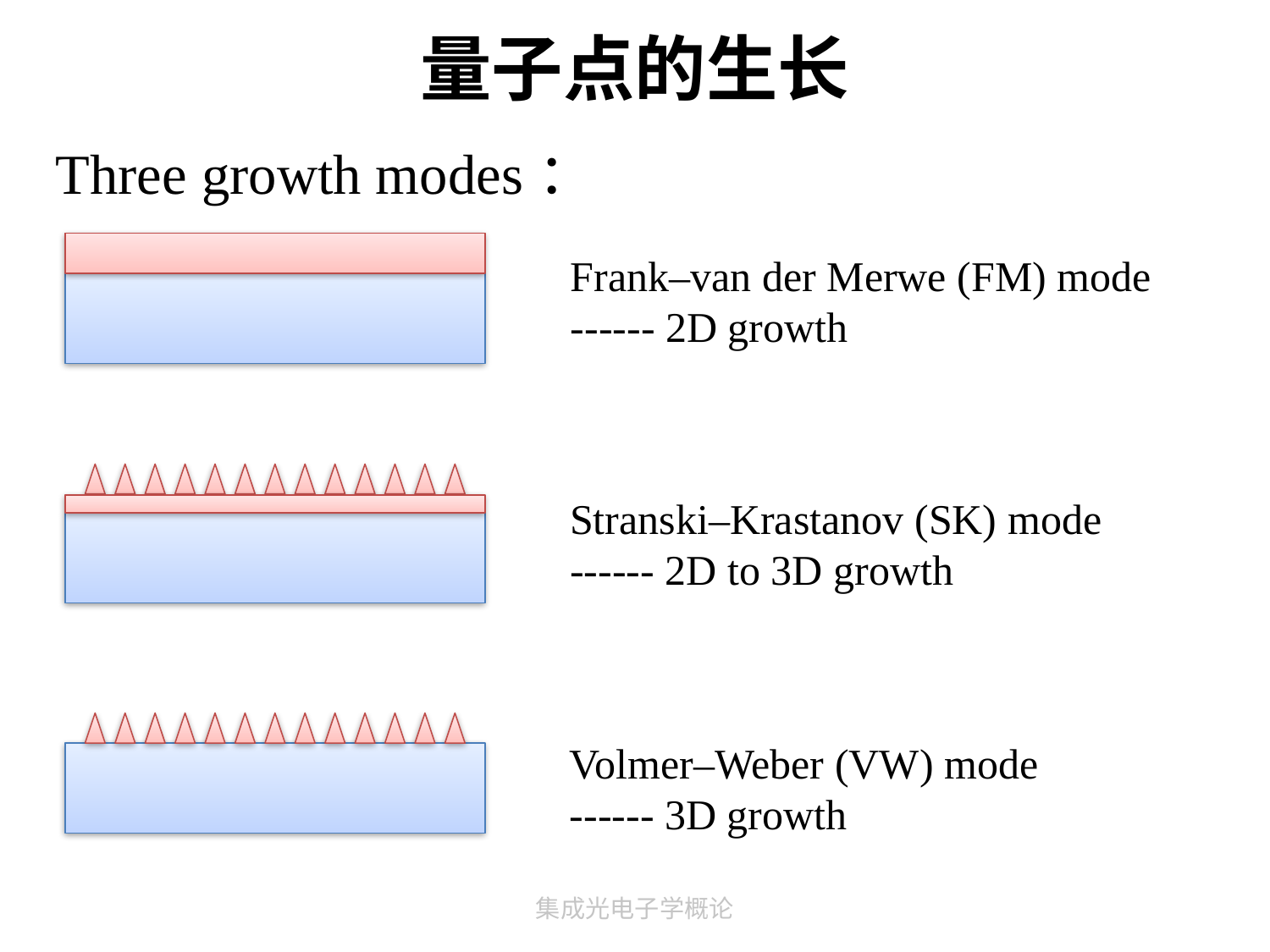

# 量子点的生长
Three growth modes：

Frank–van der Merwe (FM) mode
------ 2D growth

Stranski–Krastanov (SK) mode
------ 2D to 3D growth

Volmer–Weber (VW) mode
------ 3D growth
集成光电子学概论
10